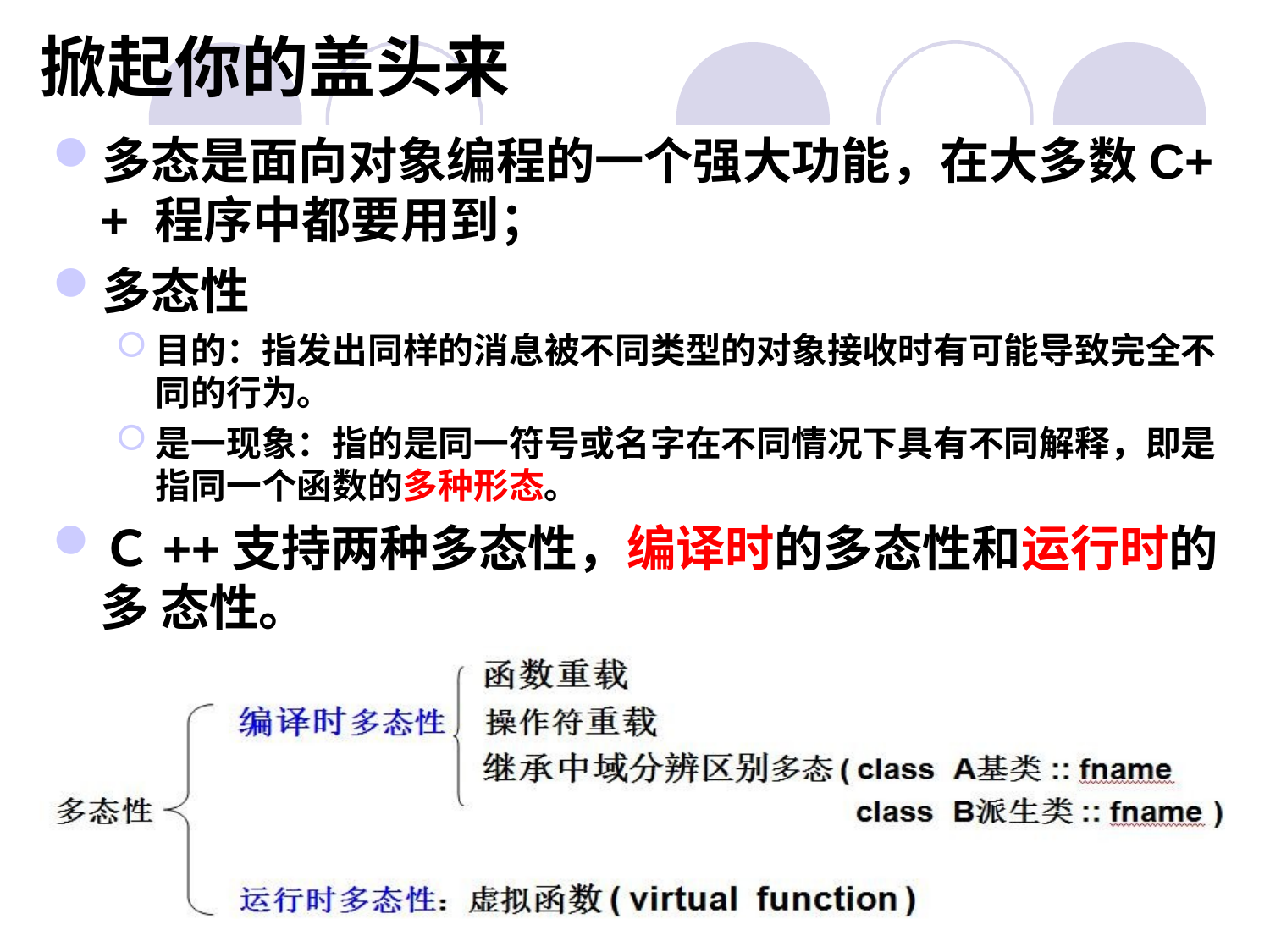

# 掀起你的盖头来

多态是面向对象编程的一个强大功能，在大多数C++ 程序中都要用到；
多态性
目的：指发出同样的消息被不同类型的对象接收时有可能导致完全不 同的行为。
是一现象：指的是同一符号或名字在不同情况下具有不同解释，即是 指同一个函数的多种形态。
Ｃ++支持两种多态性，编译时的多态性和运行时的多 态性。